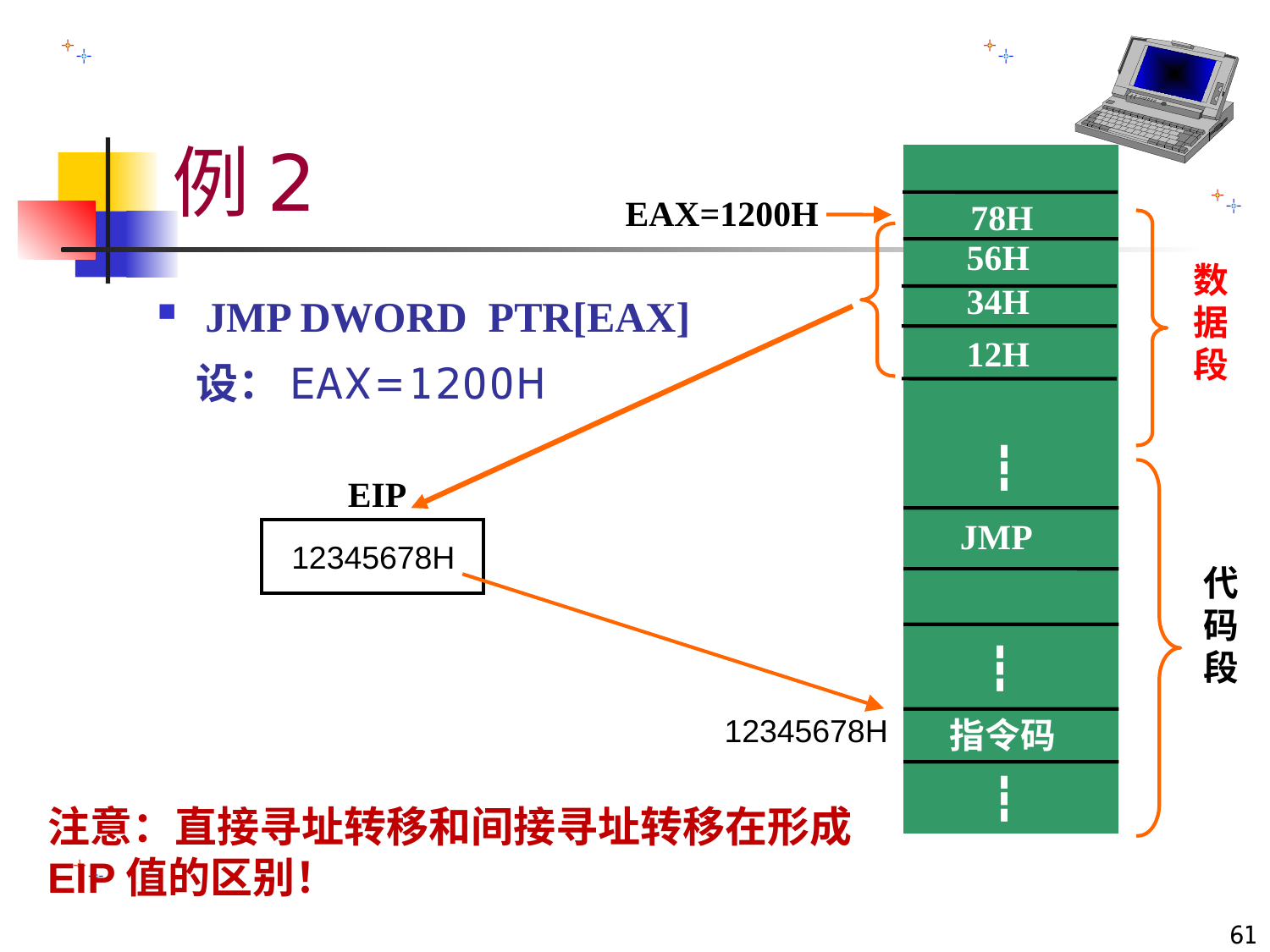

# 例2

EAX=1200H
78H

56H

数据段
34H
JMP DWORD  PTR[EAX]
   设：EAX=1200H

12H

┇

EIP

JMP
  12345678H
代码段

┇
12345678H
指令码

┇
注意：直接寻址转移和间接寻址转移在形成EIP值的区别！
61